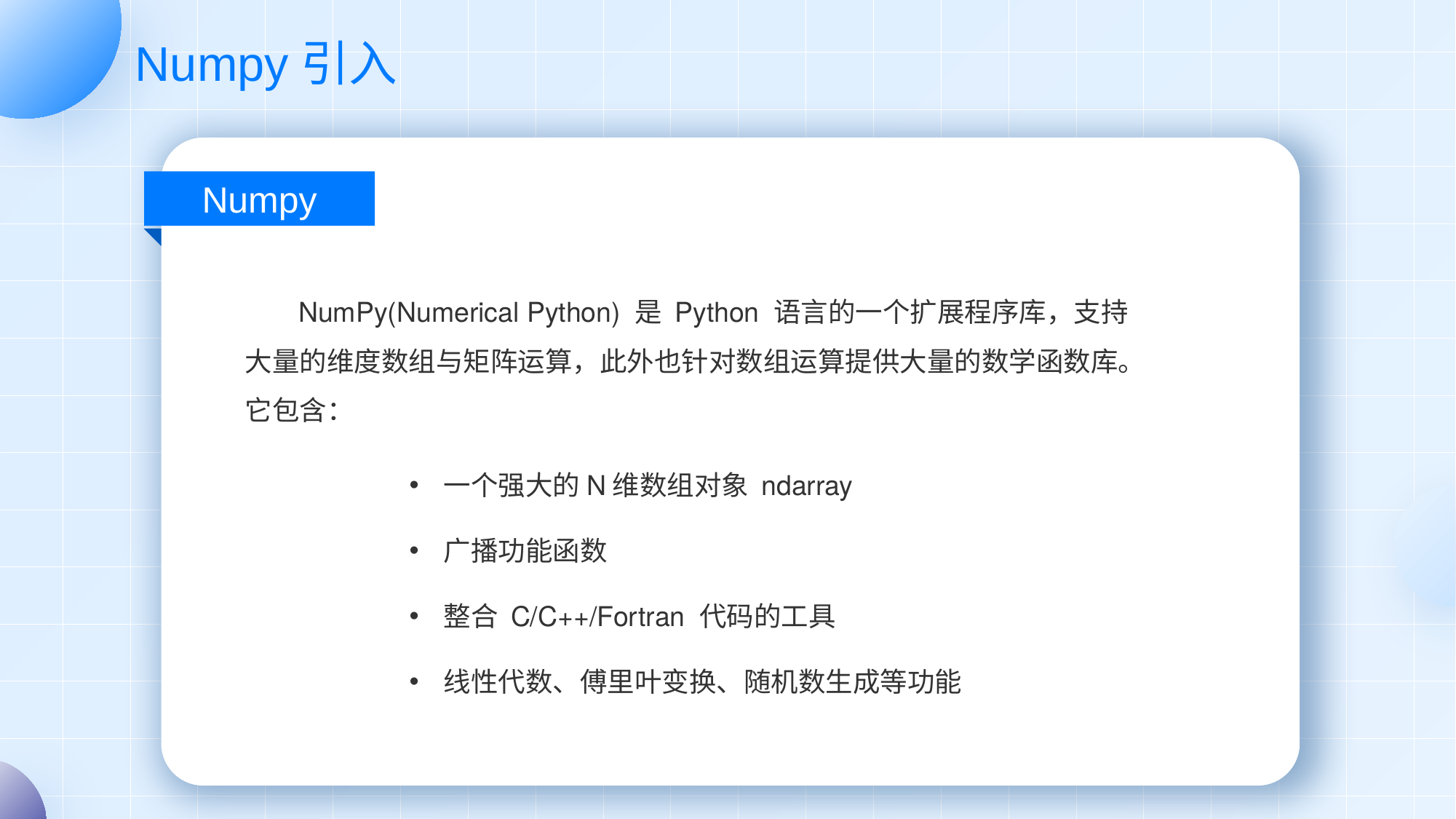

# Numpy引入

Numpy

       NumPy(Numerical Python) 是 Python 语言的一个扩展程序库，支持大量的维度数组与矩阵运算，此外也针对数组运算提供大量的数学函数库。它包含：

一个强大的N维数组对象 ndarray
广播功能函数
整合 C/C++/Fortran 代码的工具
线性代数、傅里叶变换、随机数生成等功能